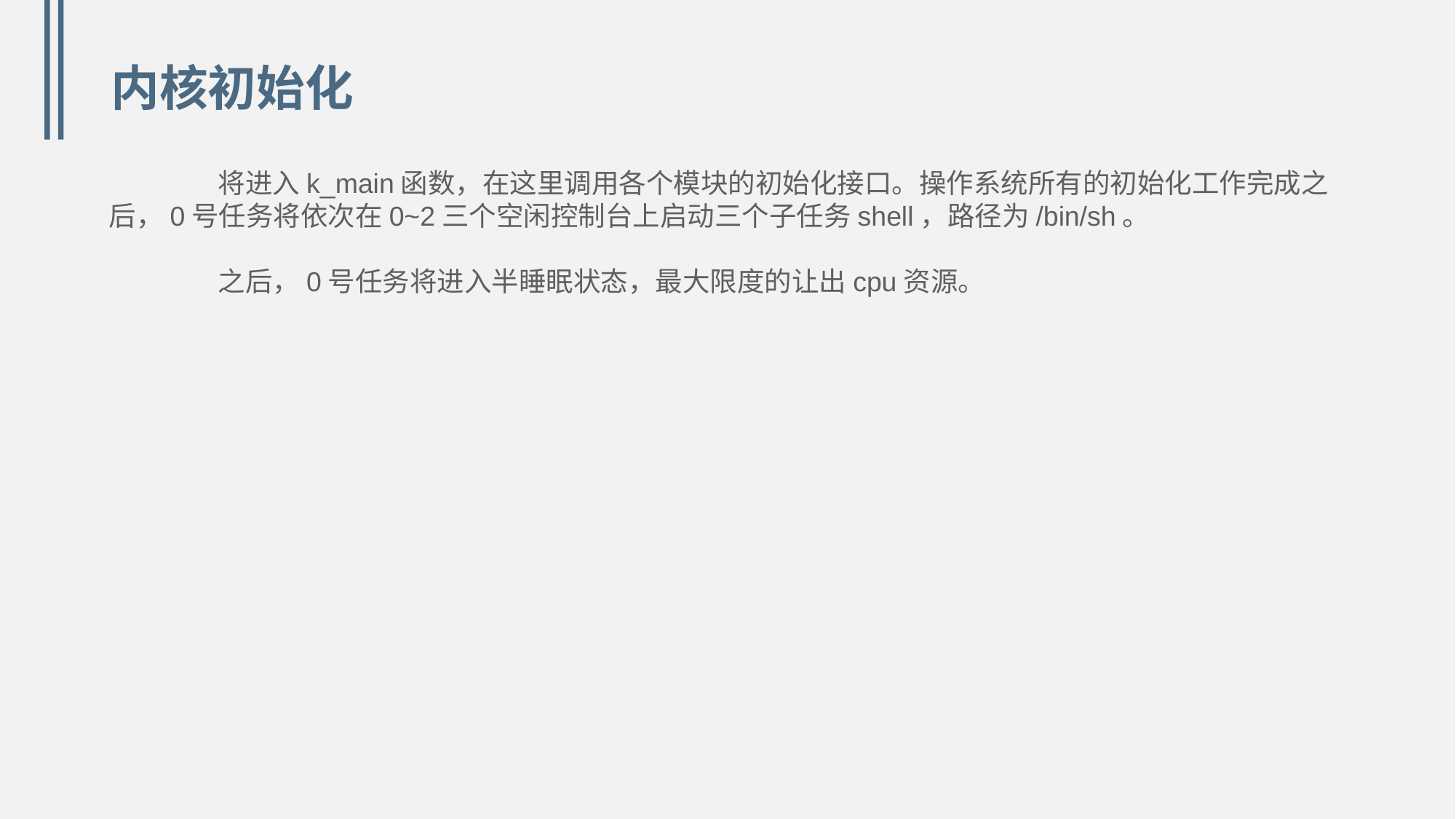

# 内核初始化
	将进入k_main函数，在这里调用各个模块的初始化接口。操作系统所有的初始化工作完成之后，0号任务将依次在0~2三个空闲控制台上启动三个子任务shell，路径为/bin/sh。

	之后，0号任务将进入半睡眠状态，最大限度的让出cpu资源。